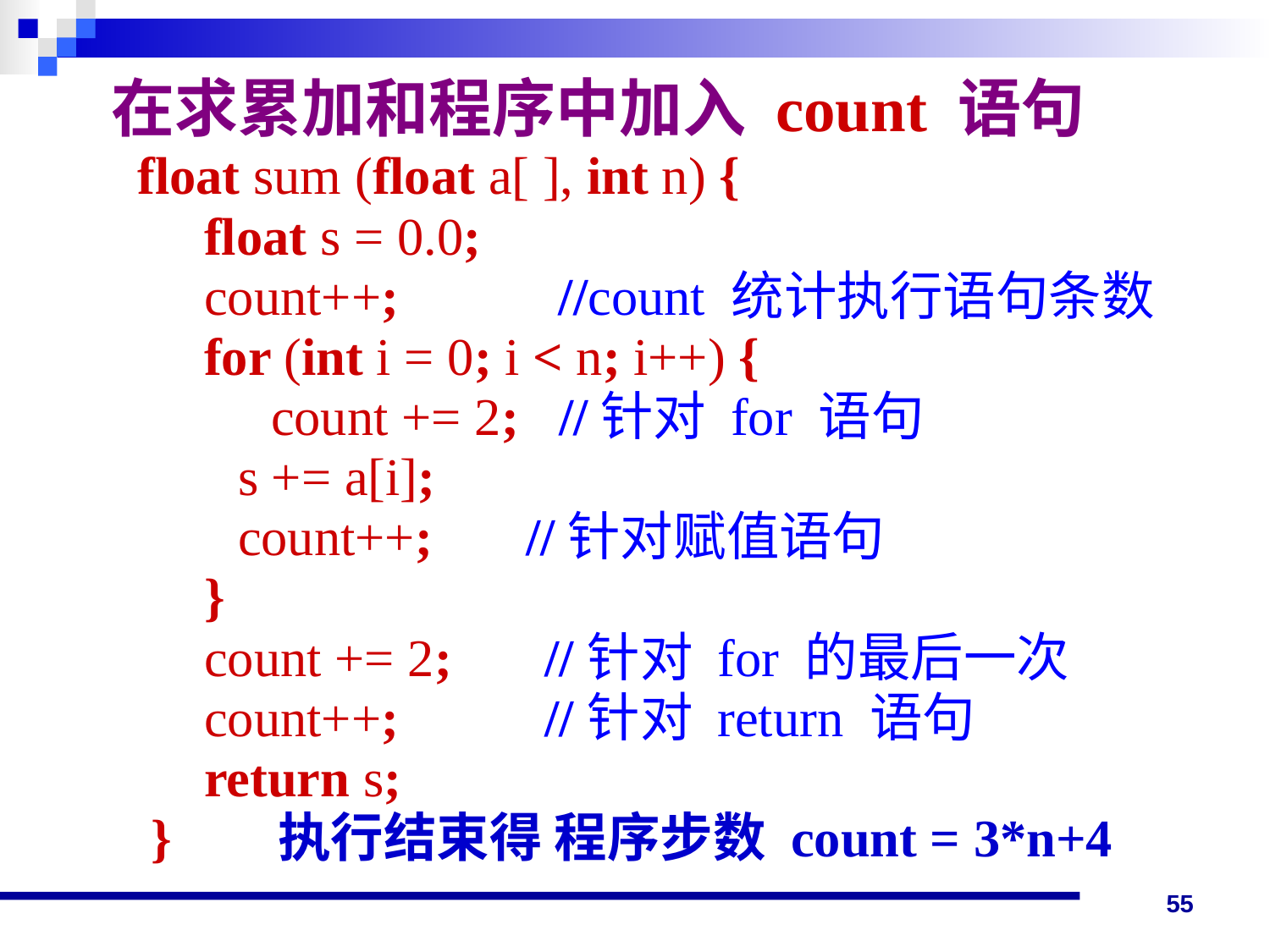

在求累加和程序中加入 count 语句
  float sum (float a[ ], int n) {
       float s = 0.0;
       count++;	     //count 统计执行语句条数
       for (int i = 0; i < n; i++) {
            count += 2;   //针对 for 语句
	s += a[i];
	count++;       //针对赋值语句
       }
       count += 2;	    //针对 for 的最后一次
       count++;	    //针对 return 语句
       return s;
   }       执行结束得 程序步数 count = 3*n+4
55